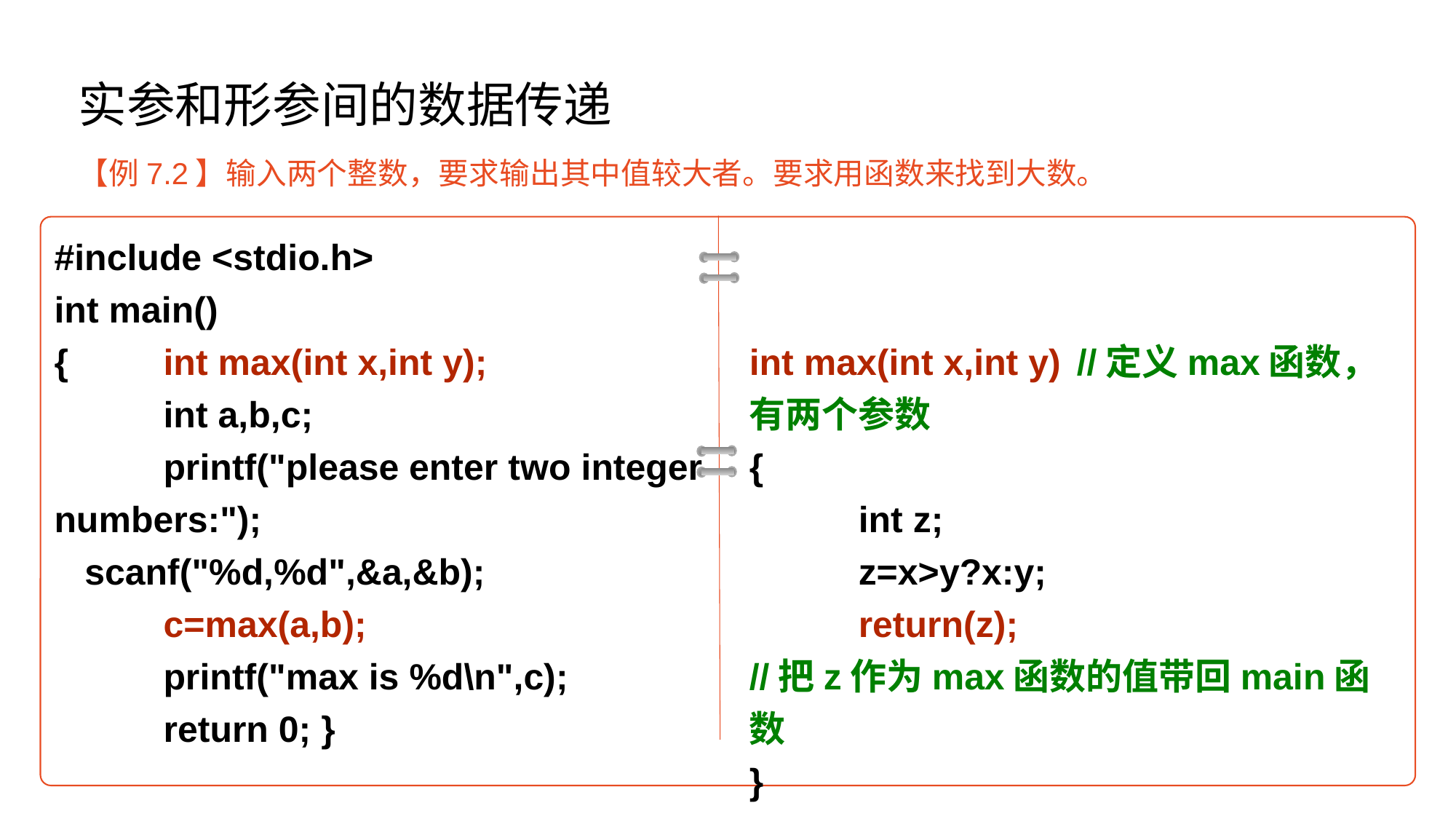

# 实参和形参间的数据传递
【例7.2】输入两个整数，要求输出其中值较大者。要求用函数来找到大数。
#include <stdio.h>
int main()
{	int max(int x,int y);
	int a,b,c;
	printf("please enter two integer numbers:");
   scanf("%d,%d",&a,&b);
	c=max(a,b);
	printf("max is %d\n",c);		return 0; }

int max(int x,int y)	//定义max函数，有两个参数
{
	int z;
	z=x>y?x:y;
	return(z);
//把z作为max函数的值带回main函数
}